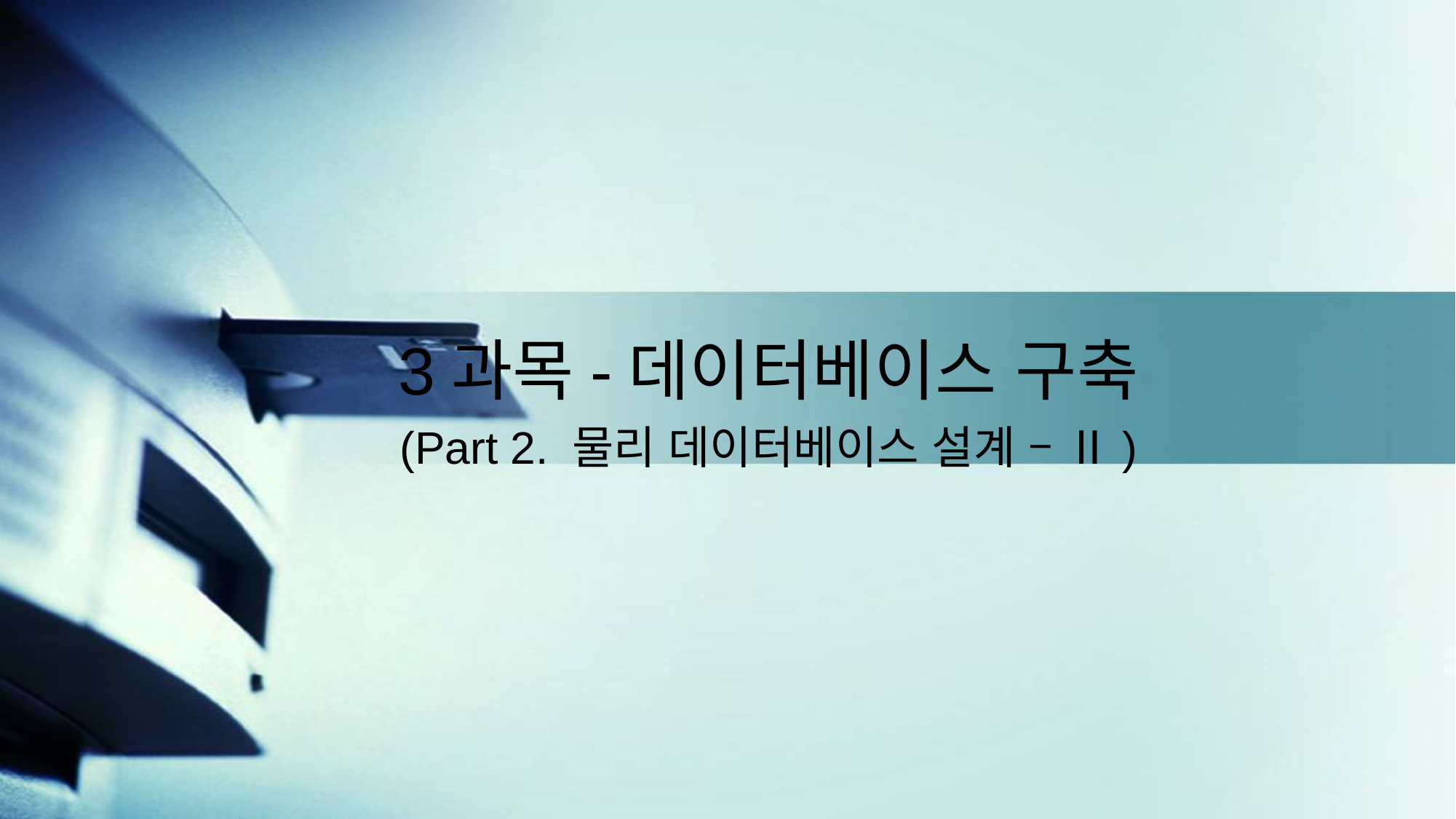

3과목-데이터베이스 구축
(Part 2. 물리 데이터베이스 설계 – Ⅱ)